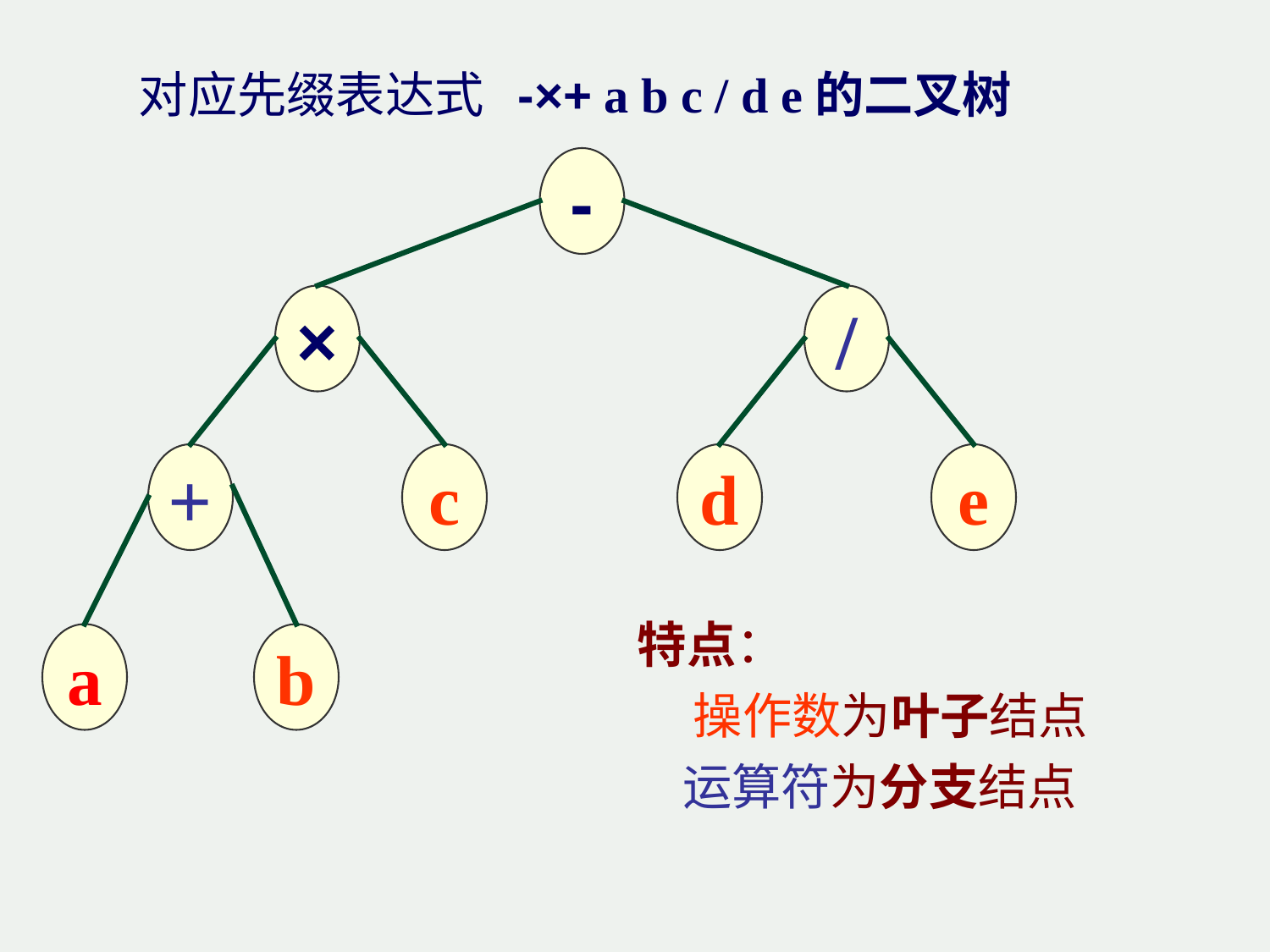

对应先缀表达式  -×+ a b c / d e的二叉树
-

×
/

+
c
d
e

特点：
    操作数为叶子结点
   运算符为分支结点
a
b